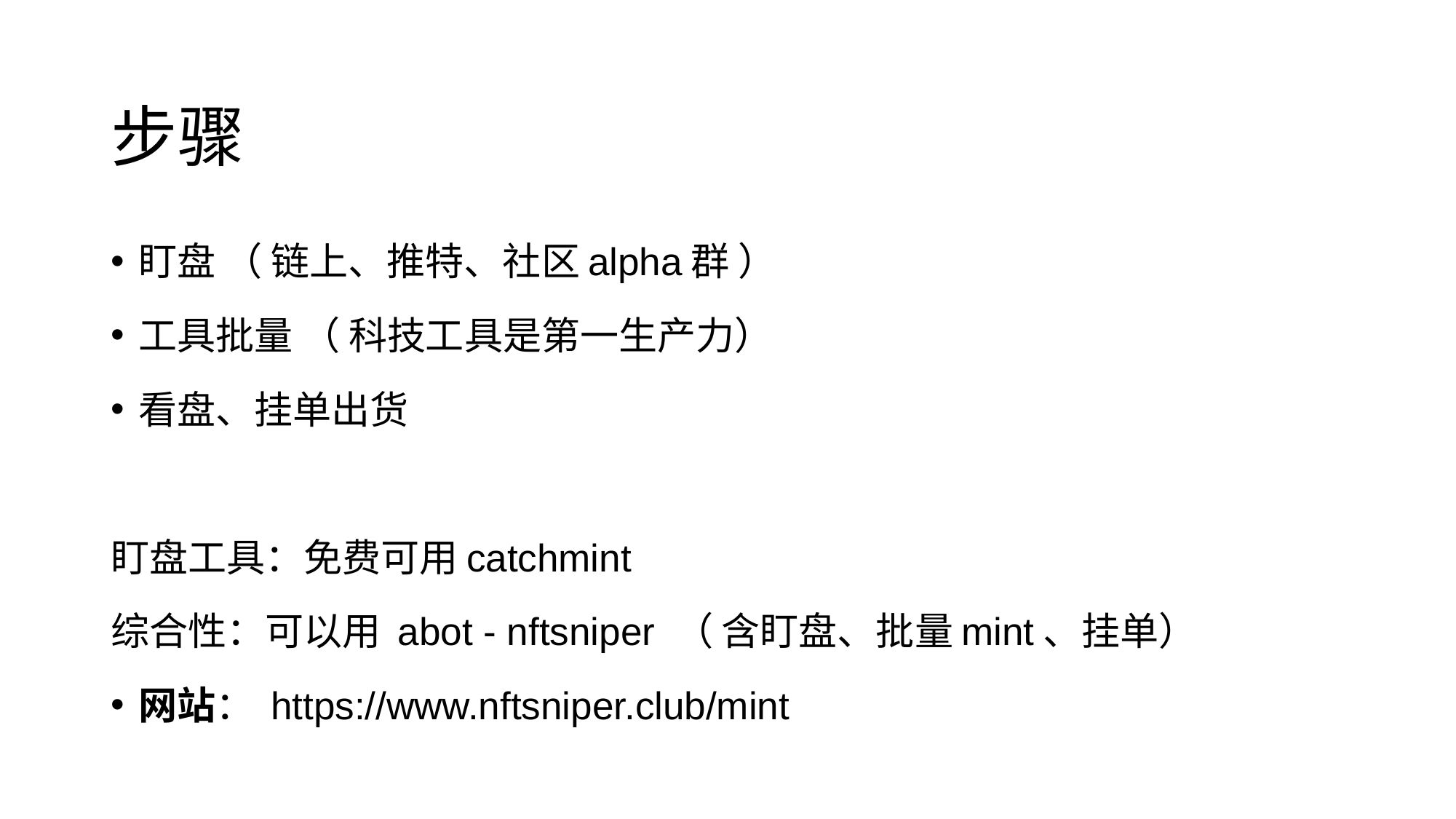

# 步骤
盯盘 （ 链上、推特、社区alpha群 ）
工具批量 （ 科技工具是第一生产力）
看盘、挂单出货

盯盘工具：免费可用catchmint
综合性：可以用 abot - nftsniper （ 含盯盘、批量mint、挂单）
网站： https://www.nftsniper.club/mint